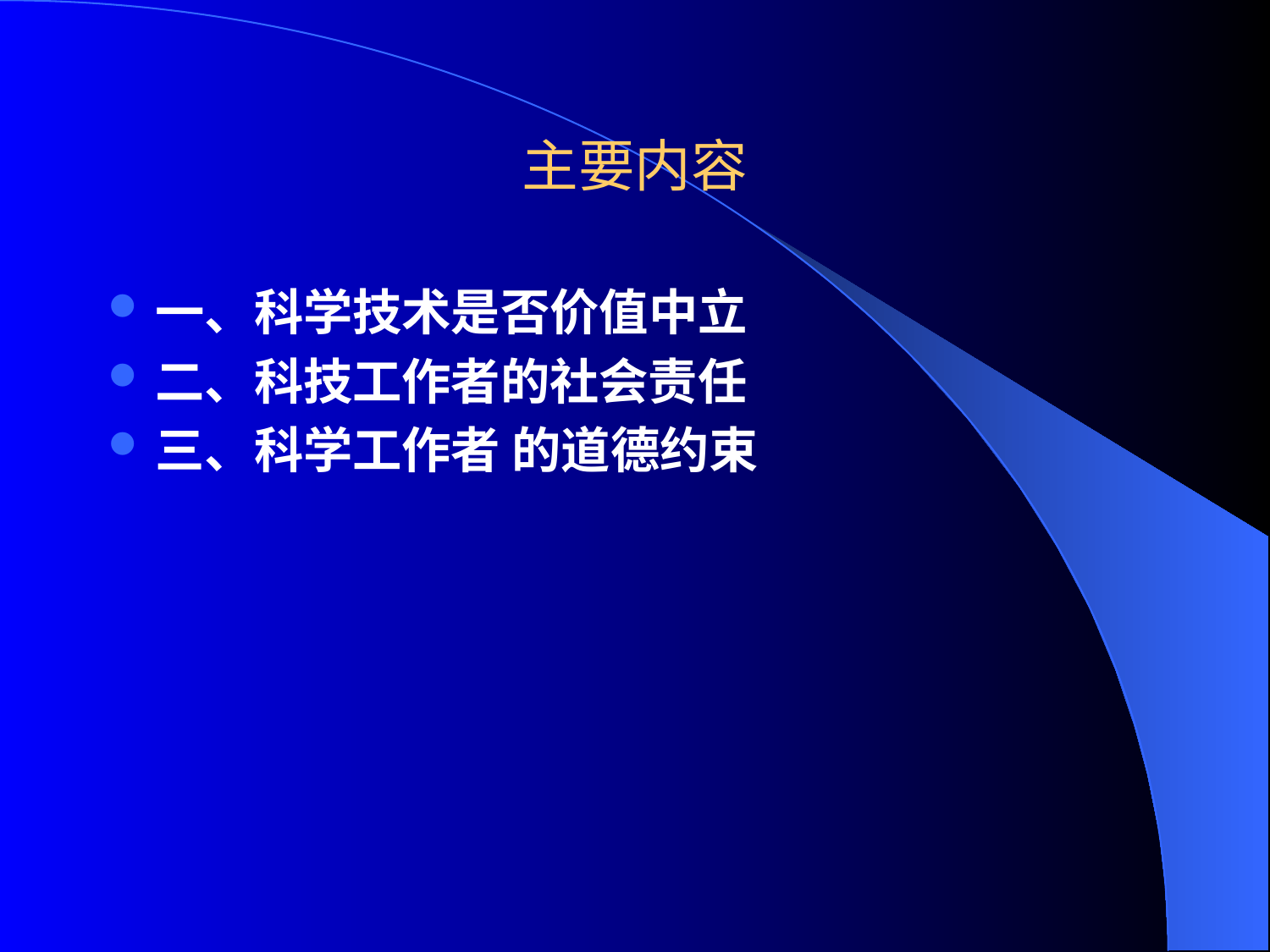

# 主要内容
一、科学技术是否价值中立
二、科技工作者的社会责任
三、科学工作者 的道德约束